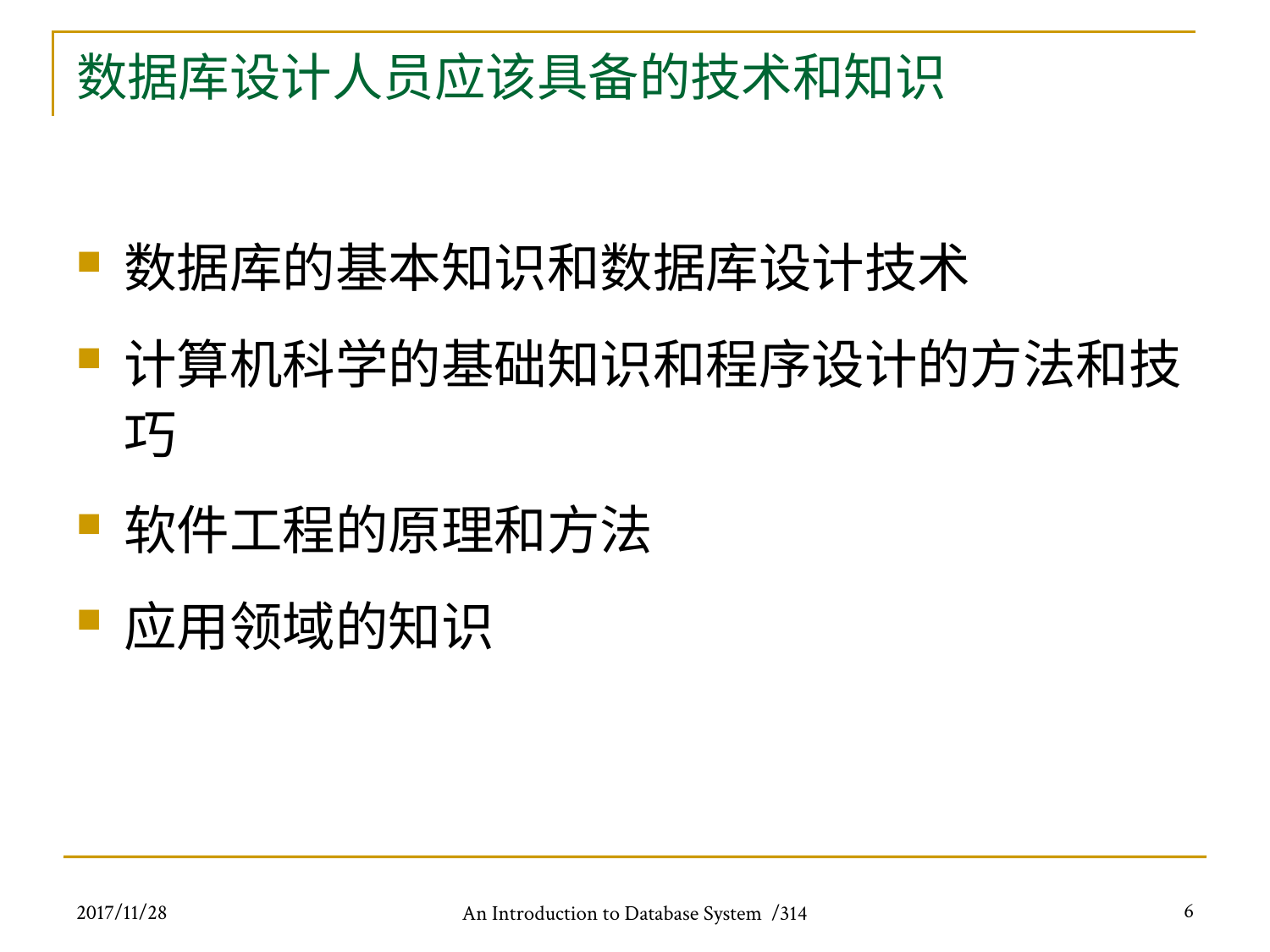

# 数据库设计人员应该具备的技术和知识
数据库的基本知识和数据库设计技术
计算机科学的基础知识和程序设计的方法和技巧
软件工程的原理和方法
应用领域的知识
2017/11/28
6
An Introduction to Database System  /314